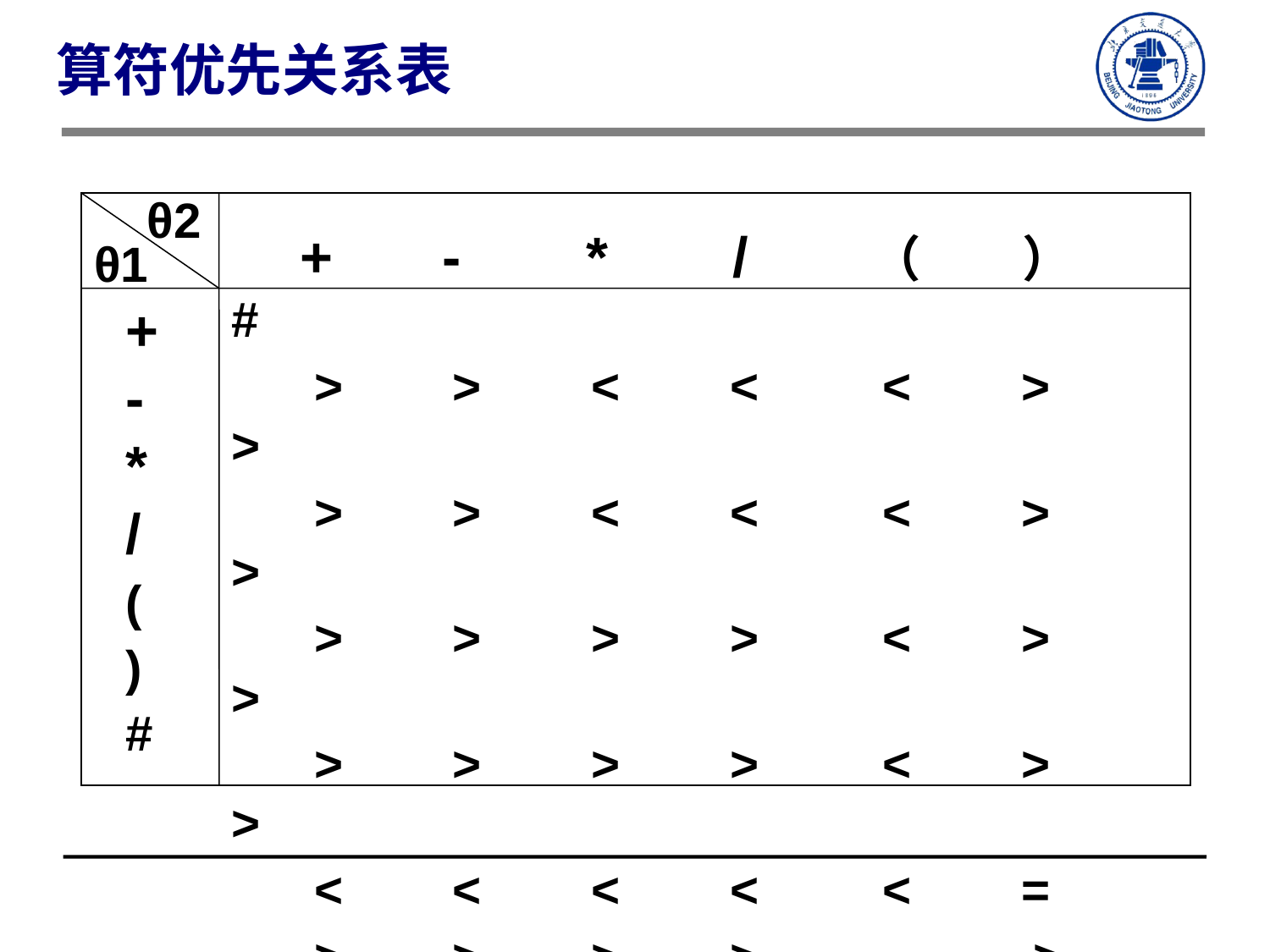

算符优先关系表
θ2

     +       -        *        /        （         ）      #
      >        >        <        <         <        >        >
      >        >        <        <         <        >        >
      >        >        >        >         <        >        >
      >        >        >        >         <        >        >
      <        <        <        <         <        =
      >        >        >        >                    >        >
      <        <        <        <         <                   =
θ1

+
-
*
/
(
)
#